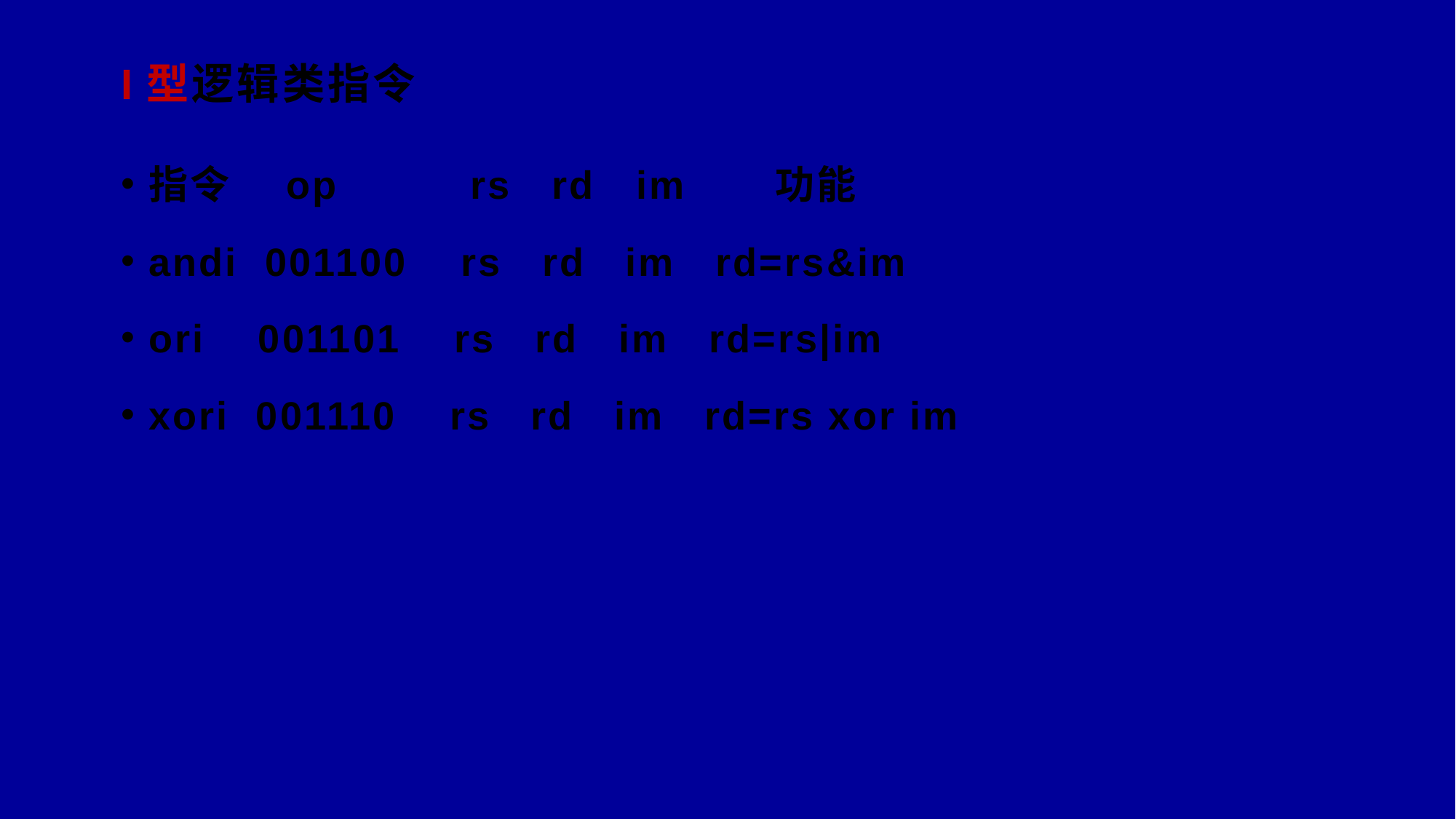

# I型逻辑类指令
指令    op          rs   rd   im      功能
andi  001100    rs   rd   im   rd=rs&im
ori    001101    rs   rd   im   rd=rs|im
xori  001110    rs   rd   im   rd=rs xor im